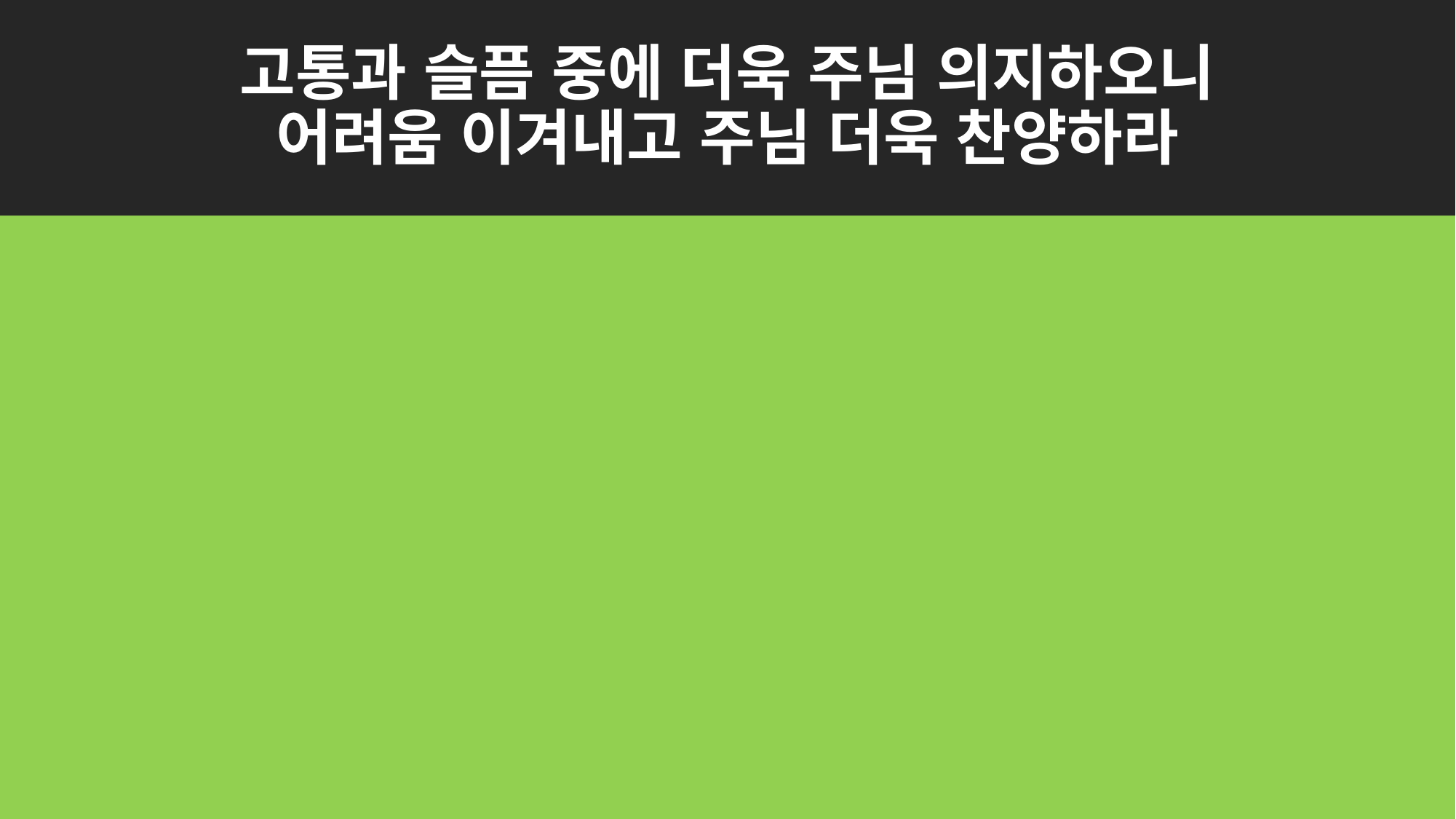

# 고통과 슬픔 중에 더욱 주님 의지하오니 어려움 이겨내고 주님 더욱 찬양하라